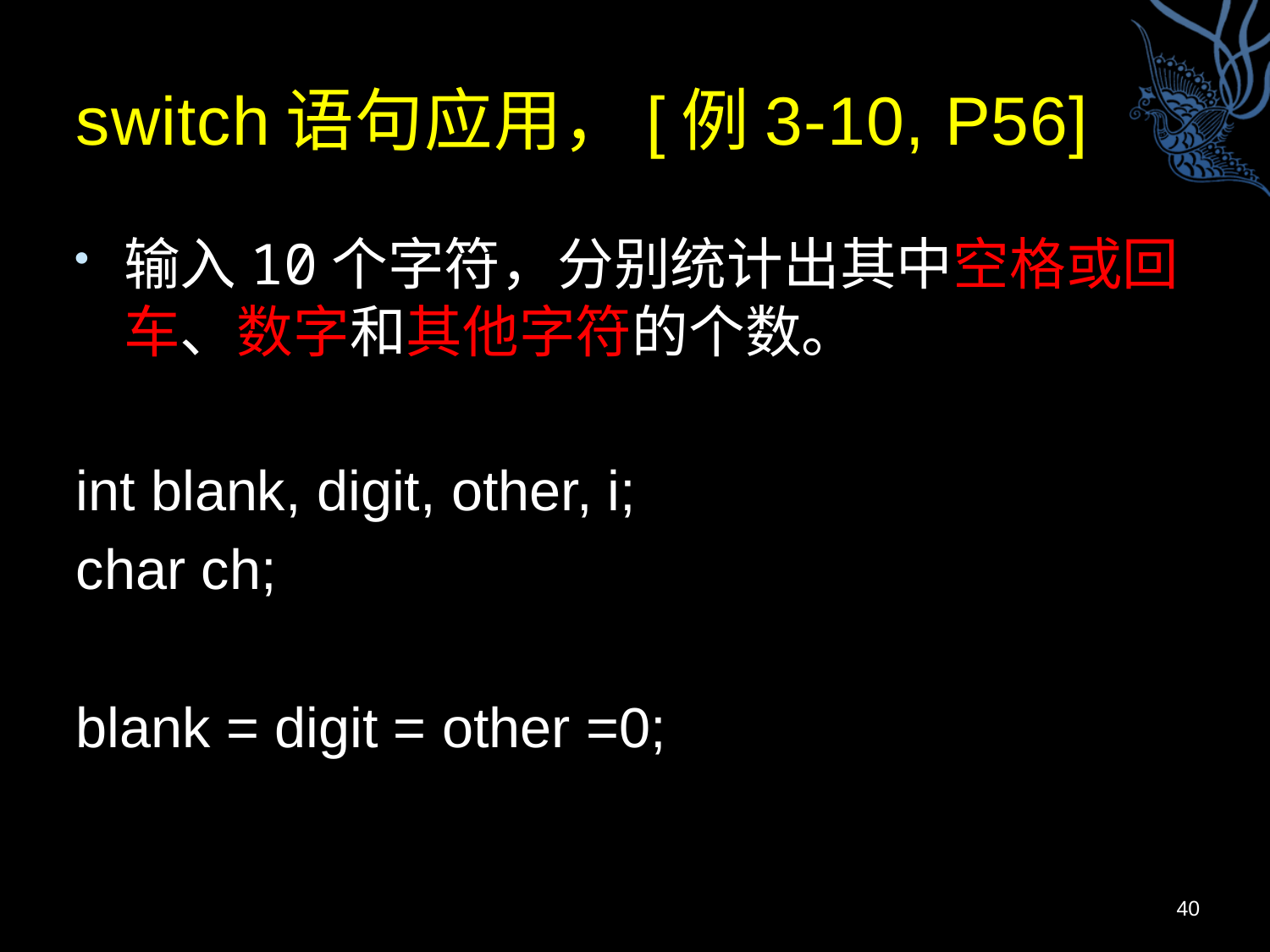

# switch语句应用，[例3-10, P56]
输入10个字符，分别统计出其中空格或回车、数字和其他字符的个数。

int blank, digit, other, i;
char ch;

blank = digit = other =0;

40